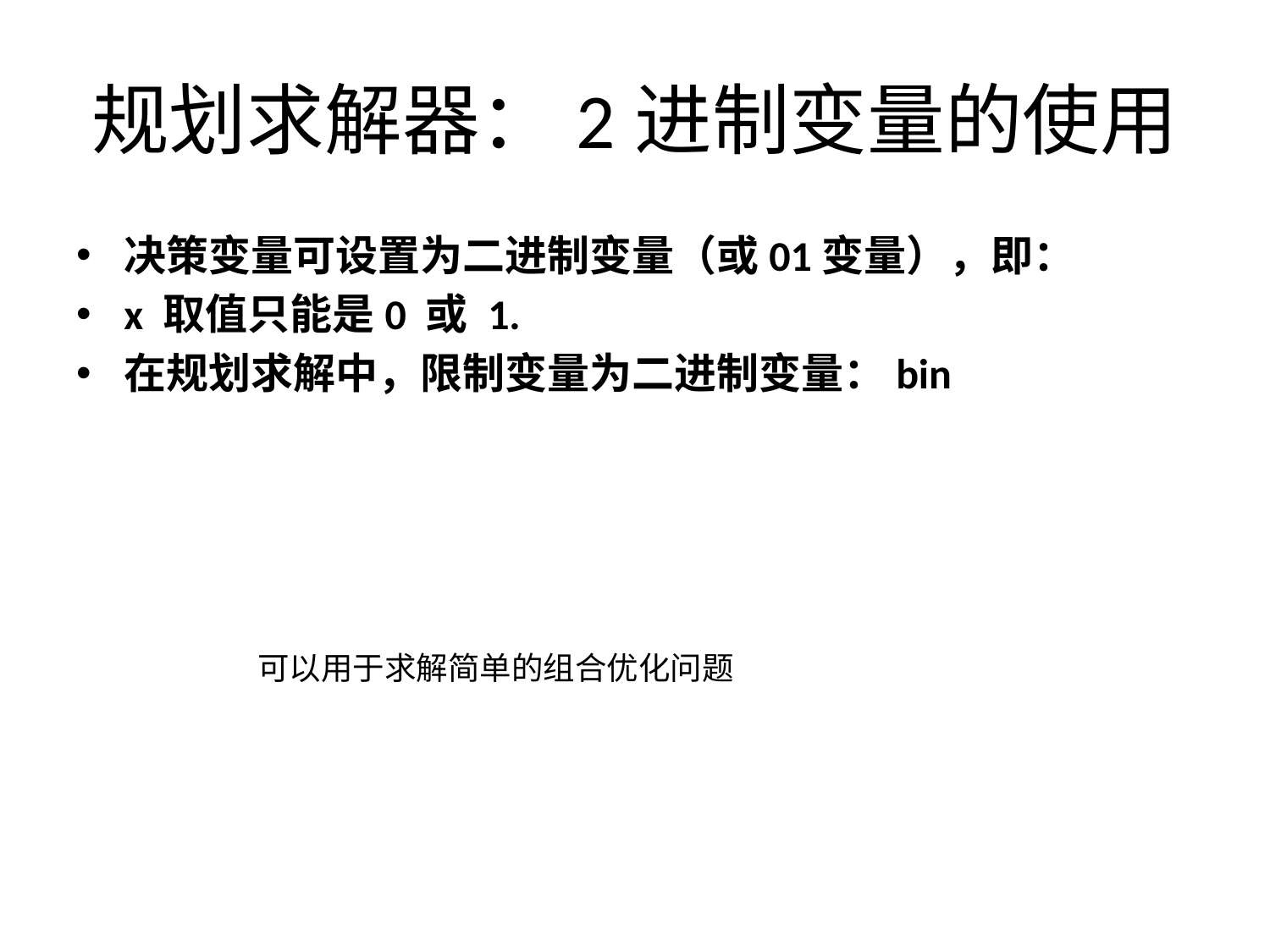

# 规划求解器：2进制变量的使用
决策变量可设置为二进制变量（或01变量），即：
x 取值只能是0 或 1.
在规划求解中，限制变量为二进制变量：bin

可以用于求解简单的组合优化问题